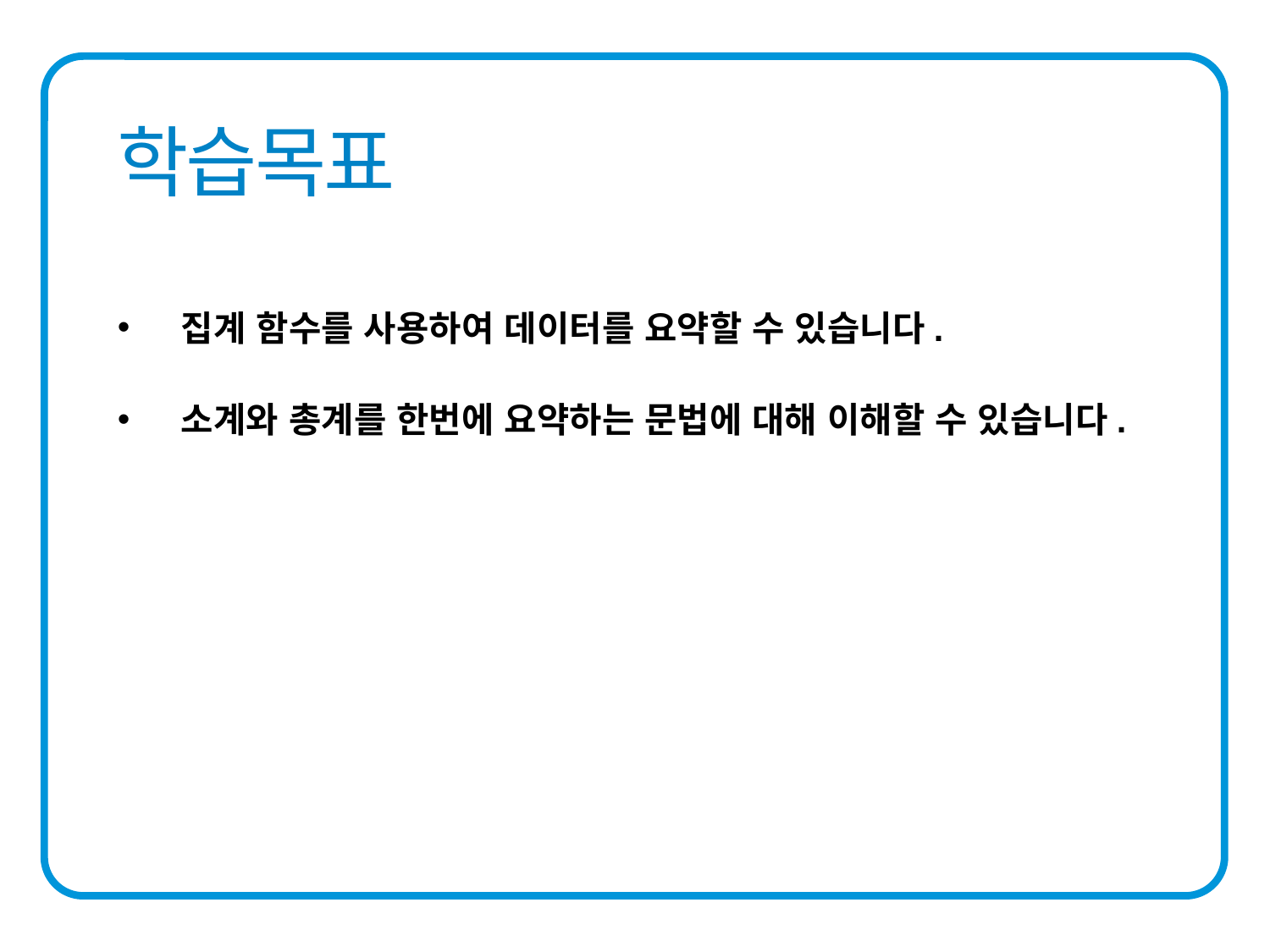

집계 함수를 사용하여 데이터를 요약할 수 있습니다.
소계와 총계를 한번에 요약하는 문법에 대해 이해할 수 있습니다.